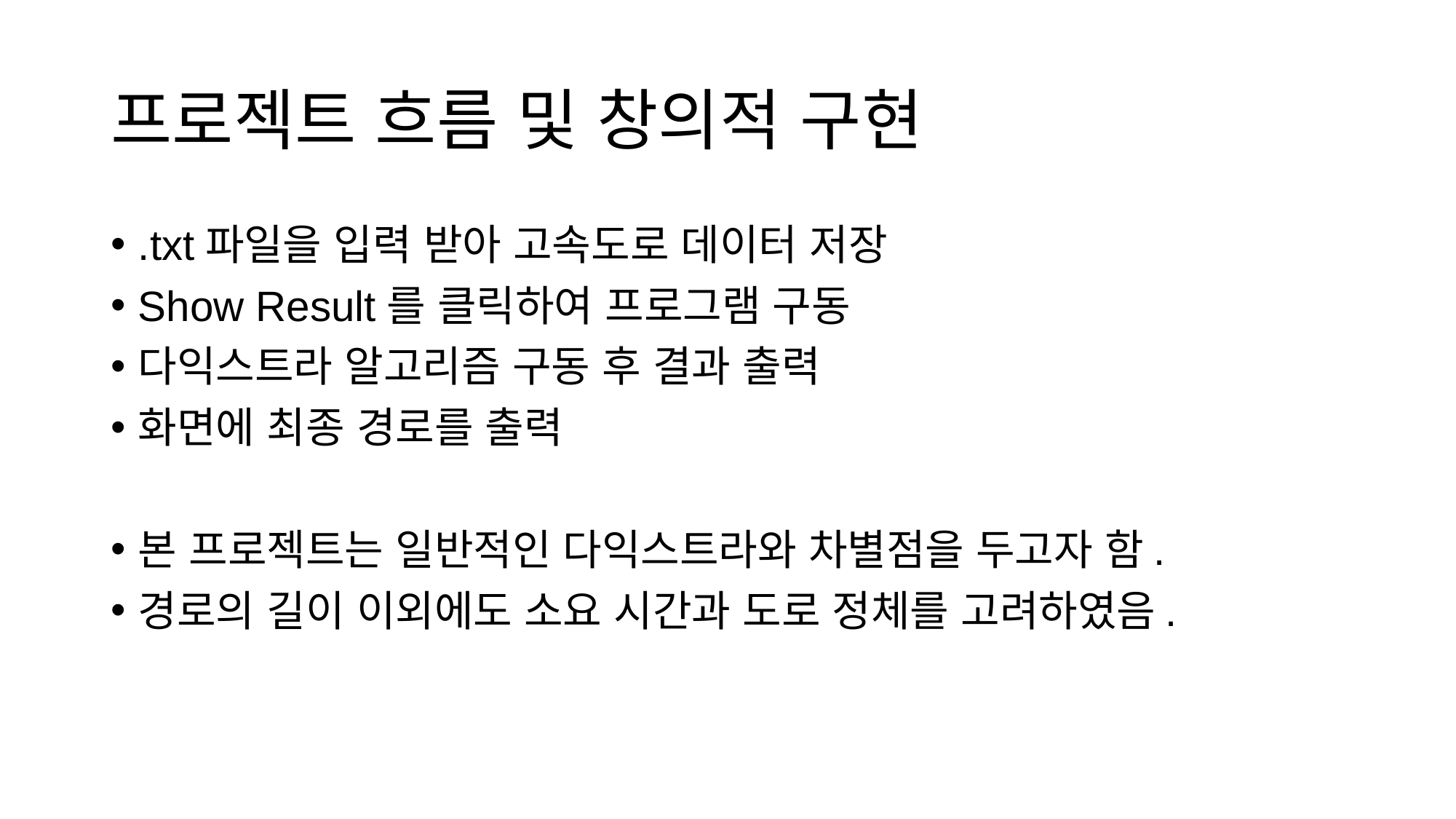

# 프로젝트 흐름 및 창의적 구현
.txt파일을 입력 받아 고속도로 데이터 저장
Show Result를 클릭하여 프로그램 구동
다익스트라 알고리즘 구동 후 결과 출력
화면에 최종 경로를 출력

본 프로젝트는 일반적인 다익스트라와 차별점을 두고자 함.
경로의 길이 이외에도 소요 시간과 도로 정체를 고려하였음.